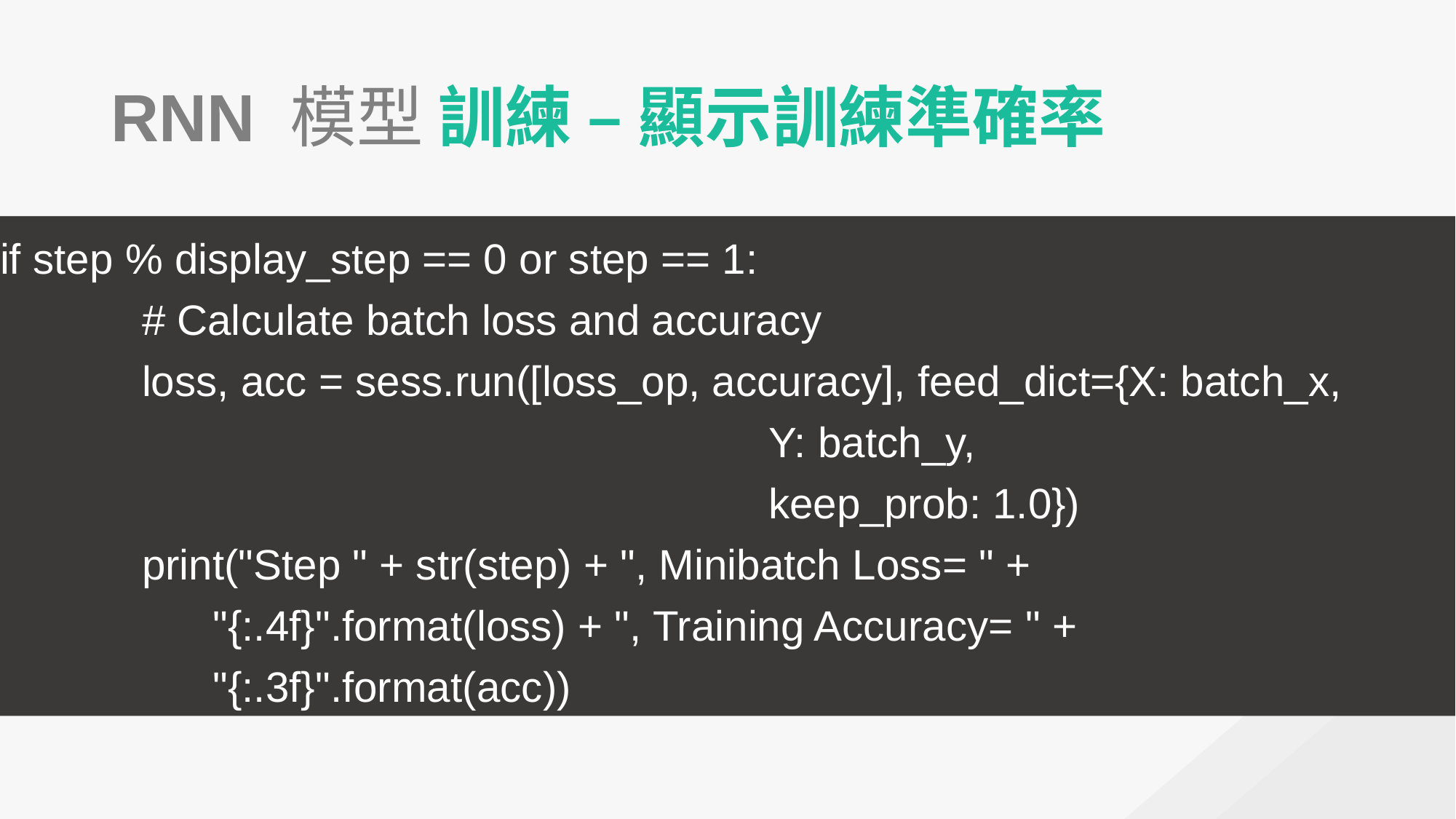

RNN 模型 訓練 – 顯示訓練準確率
if step % display_step == 0 or step == 1:
            # Calculate batch loss and accuracy
            loss, acc = sess.run([loss_op, accuracy], feed_dict={X: batch_x,
                                                                 Y: batch_y,
                                                                 keep_prob: 1.0})
            print("Step " + str(step) + ", Minibatch Loss= " +
                  "{:.4f}".format(loss) + ", Training Accuracy= " +
                  "{:.3f}".format(acc))